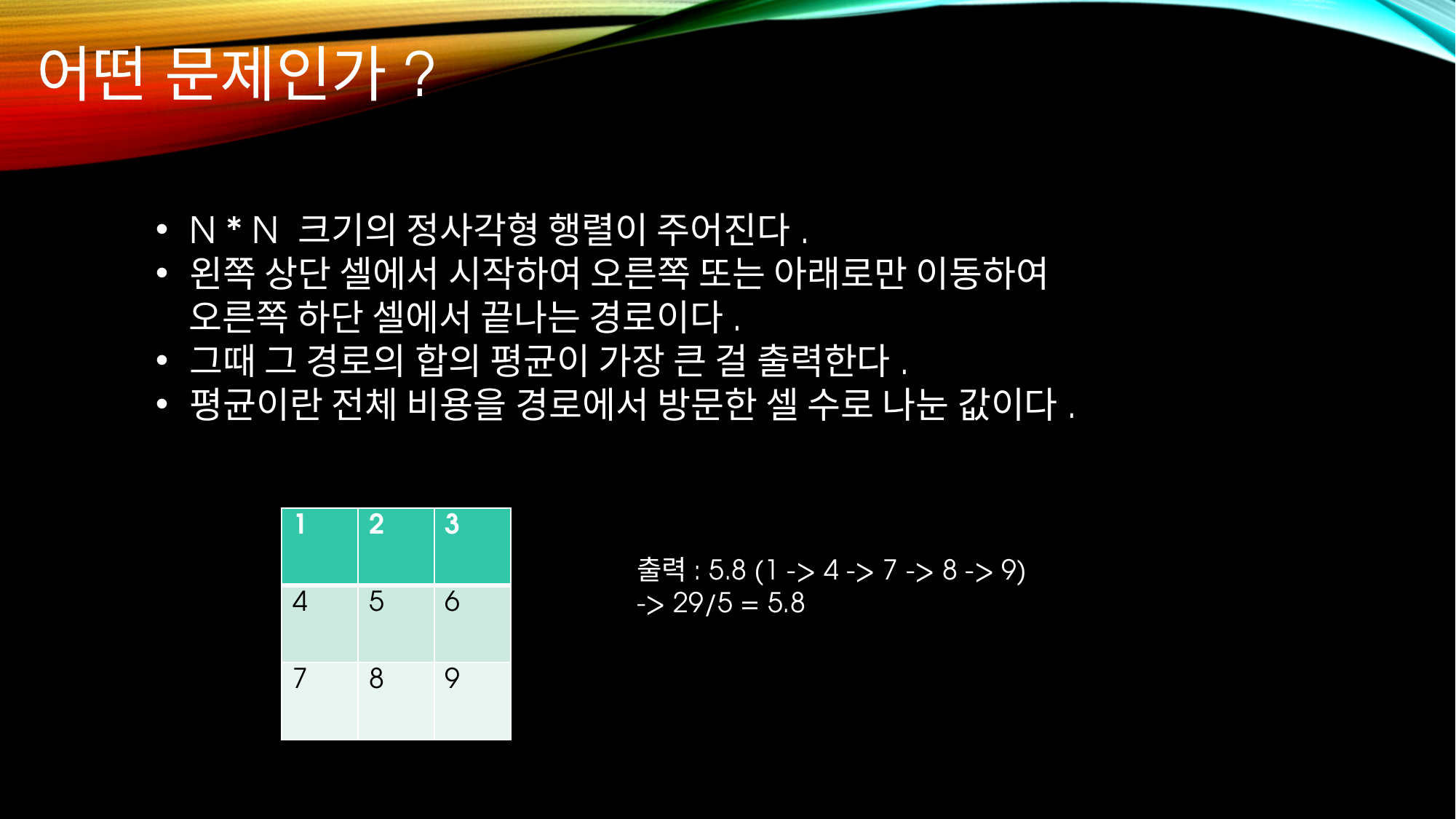

# 어떤 문제인가?
N * N 크기의 정사각형 행렬이 주어진다.
왼쪽 상단 셀에서 시작하여 오른쪽 또는 아래로만 이동하여
   오른쪽 하단 셀에서 끝나는 경로이다.
그때 그 경로의 합의 평균이 가장 큰 걸 출력한다.
평균이란 전체 비용을 경로에서 방문한 셀 수로 나눈 값이다.

| 1 | 2 | 3 |
| --- | --- | --- |
| 4 | 5 | 6 |
| 7 | 8 | 9 |
출력: 5.8 (1 -> 4 -> 7 -> 8 -> 9)
-> 29/5 = 5.8